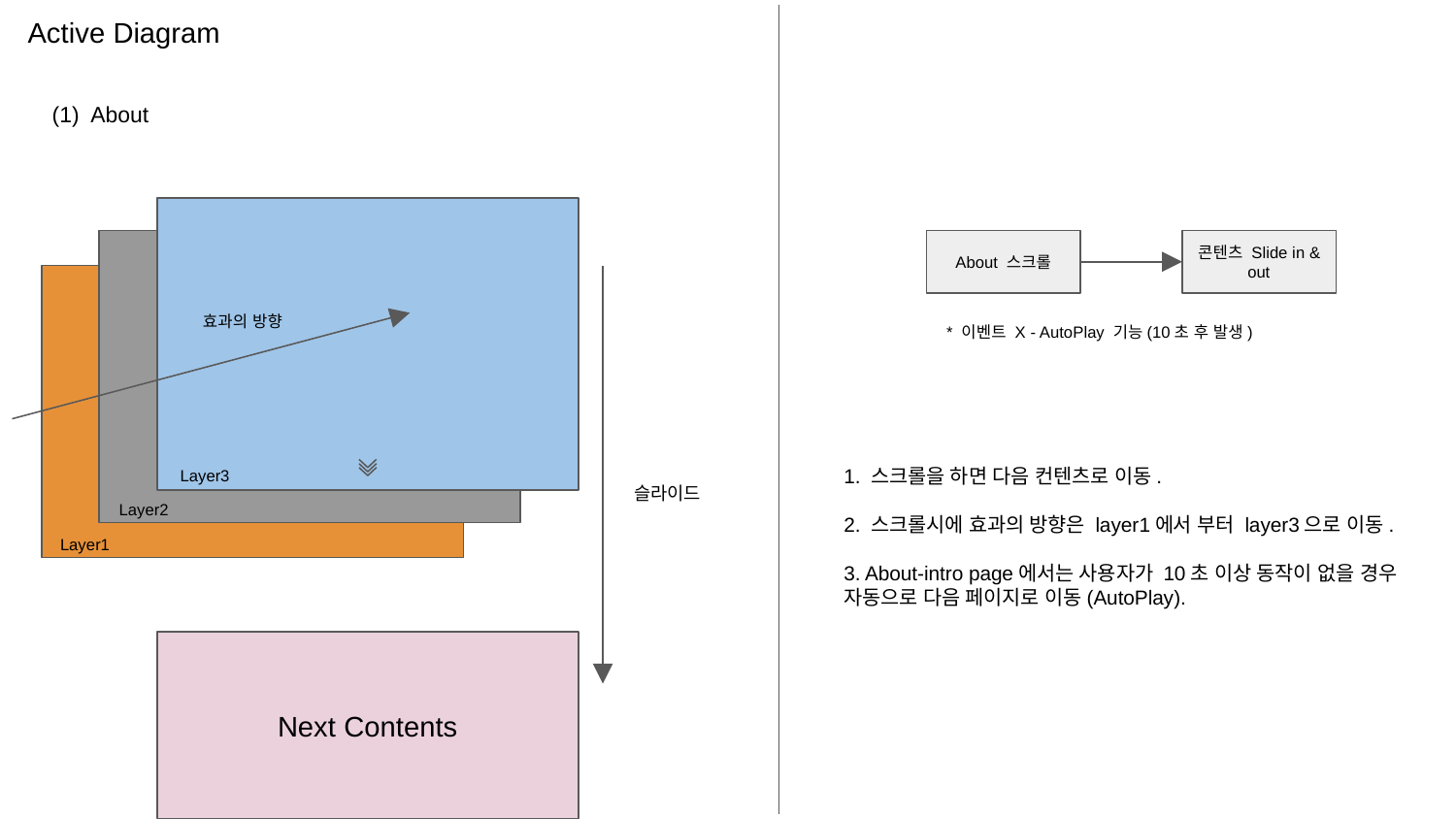

Active Diagram
(1)  About

About 스크롤
콘텐츠 Slide in & out

효과의 방향
* 이벤트 X - AutoPlay 기능(10초 후 발생)
1. 스크롤을 하면 다음 컨텐츠로 이동.

2. 스크롤시에 효과의 방향은 layer1에서 부터 layer3으로 이동.

3. About-intro page에서는 사용자가 10초 이상 동작이 없을 경우 자동으로 다음 페이지로 이동(AutoPlay).

Layer3

슬라이드

Layer2
Layer1
Next Contents